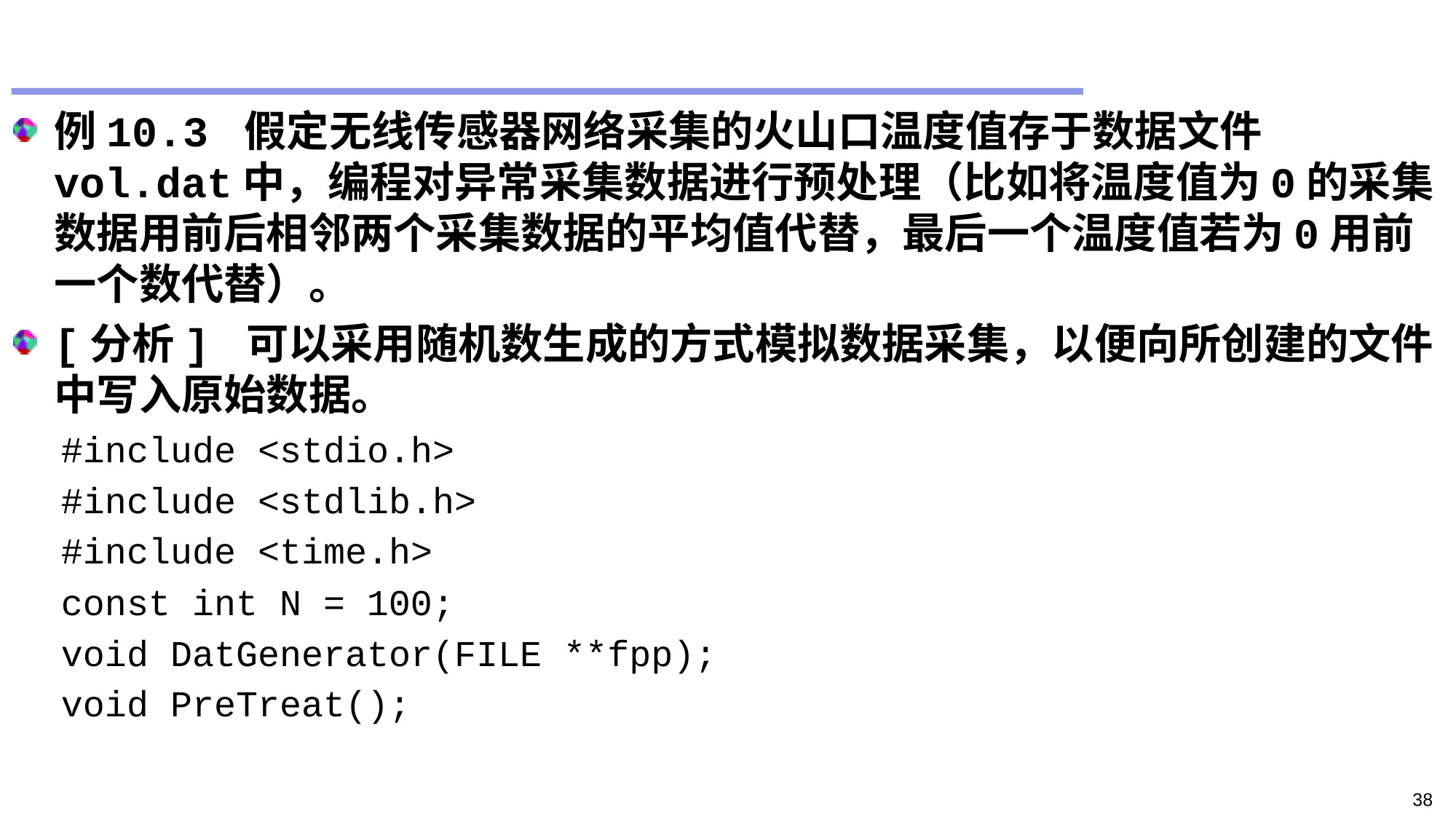

#
例10.3 假定无线传感器网络采集的火山口温度值存于数据文件vol.dat中，编程对异常采集数据进行预处理（比如将温度值为0的采集数据用前后相邻两个采集数据的平均值代替，最后一个温度值若为0用前一个数代替）。
[分析] 可以采用随机数生成的方式模拟数据采集，以便向所创建的文件中写入原始数据。
#include <stdio.h>
#include <stdlib.h>
#include <time.h>
const int N = 100;
void DatGenerator(FILE **fpp);
void PreTreat();

38